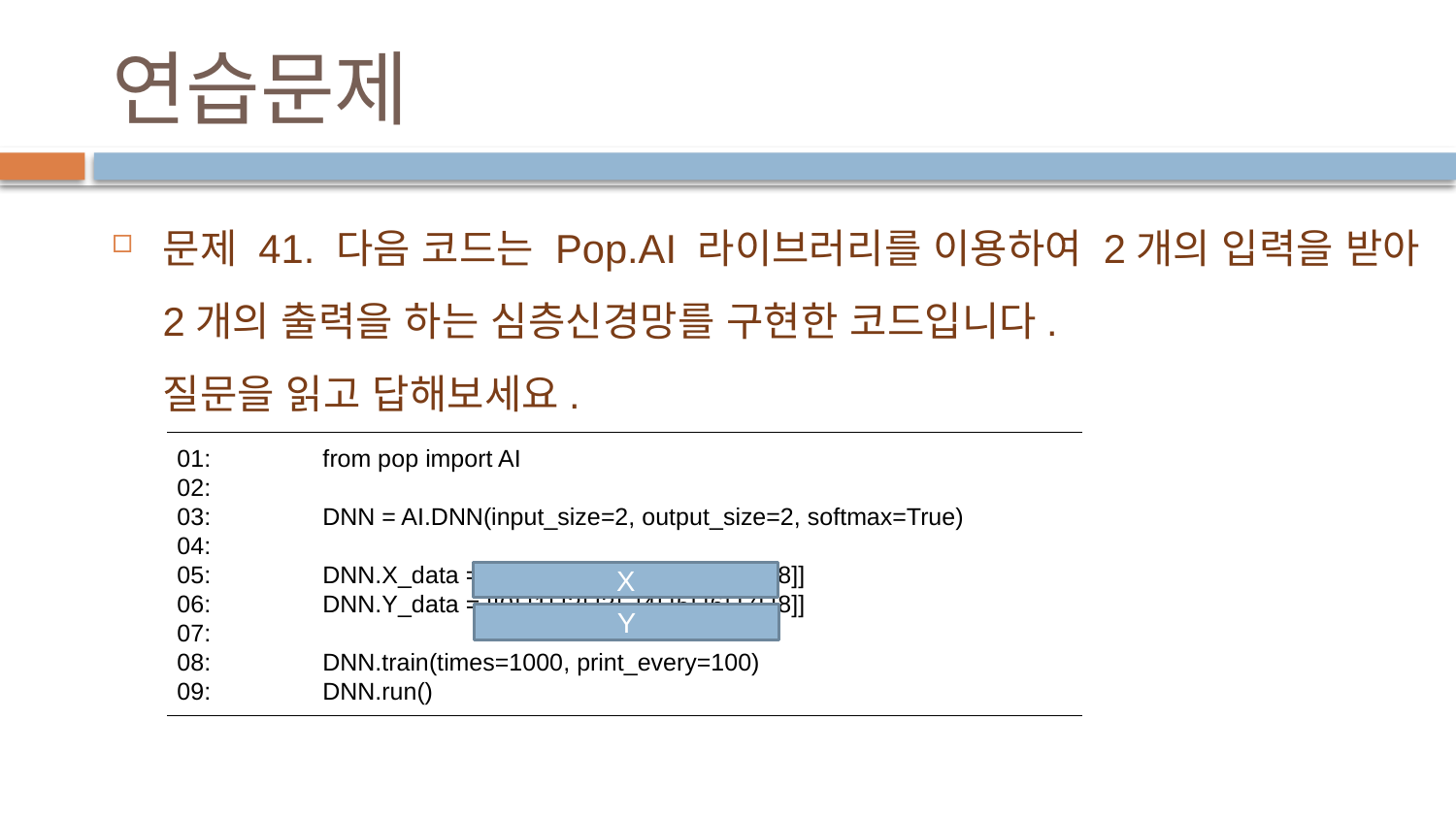

# 연습문제
문제 41. 다음 코드는 Pop.AI 라이브러리를 이용하여 2개의 입력을 받아 2개의 출력을 하는 심층신경망를 구현한 코드입니다.
질문을 읽고 답해보세요.
| 01: from pop import AI 02: 03: DNN = AI.DNN(input\_size=2, output\_size=2, softmax=True) 04: 05: DNN.X\_data = [[0],[1],[2],[3], [4],[5],[6],[7],[8]] 06: DNN.Y\_data = [[0],[1],[2],[3], [4],[5],[6],[7],[8]] 07: 08: DNN.train(times=1000, print\_every=100) 09: DNN.run() |
| --- |
X
Y